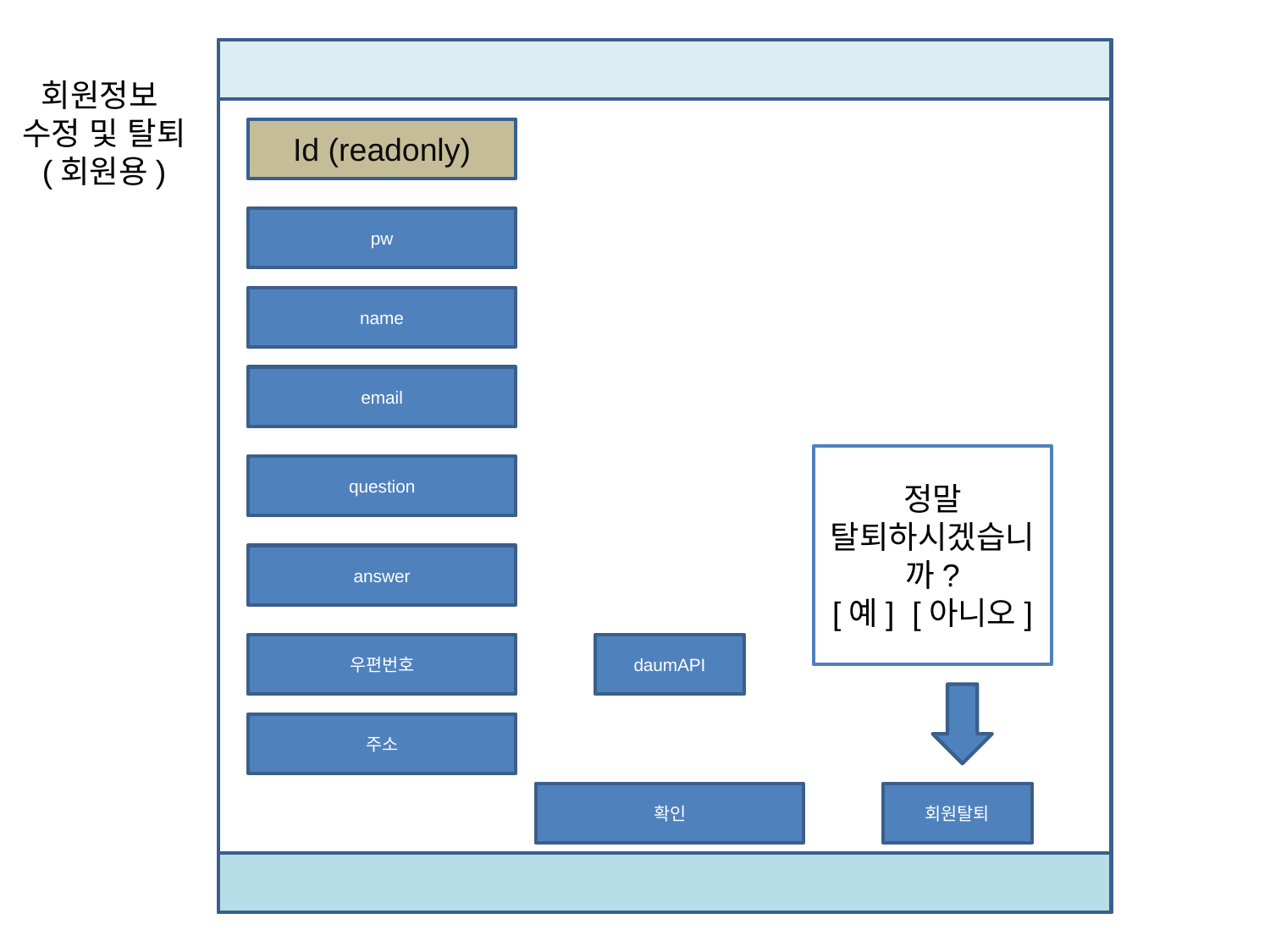

회원정보
수정 및 탈퇴
(회원용)
Id (readonly)
pw
name
email
정말 탈퇴하시겠습니까?
[예]  [아니오]
question
answer
우편번호
daumAPI

주소
확인
회원탈퇴